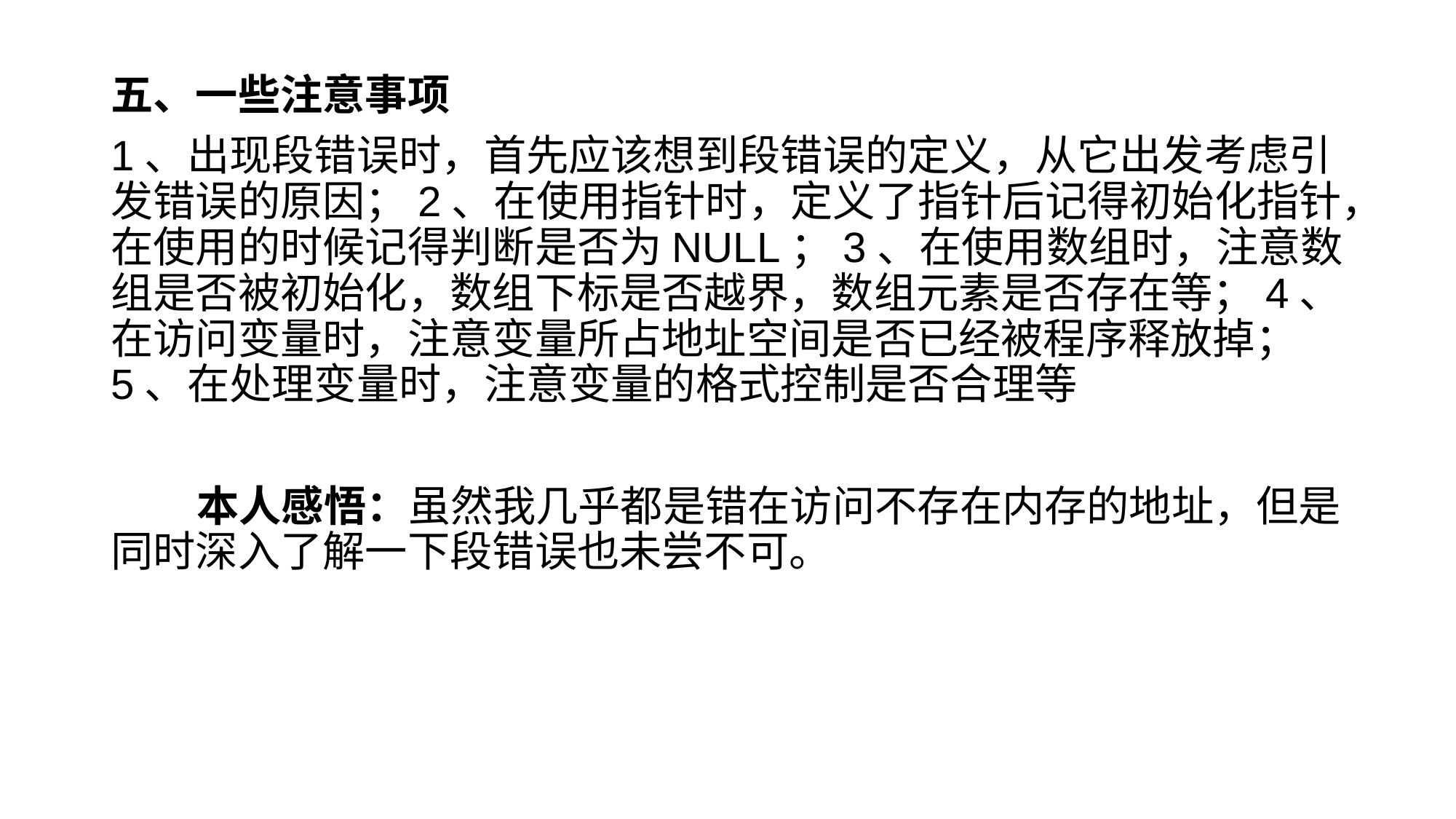

五、一些注意事项
1、出现段错误时，首先应该想到段错误的定义，从它出发考虑引发错误的原因；2、在使用指针时，定义了指针后记得初始化指针，在使用的时候记得判断是否为NULL；3、在使用数组时，注意数组是否被初始化，数组下标是否越界，数组元素是否存在等；4、在访问变量时，注意变量所占地址空间是否已经被程序释放掉；5、在处理变量时，注意变量的格式控制是否合理等

        本人感悟：虽然我几乎都是错在访问不存在内存的地址，但是同时深入了解一下段错误也未尝不可。